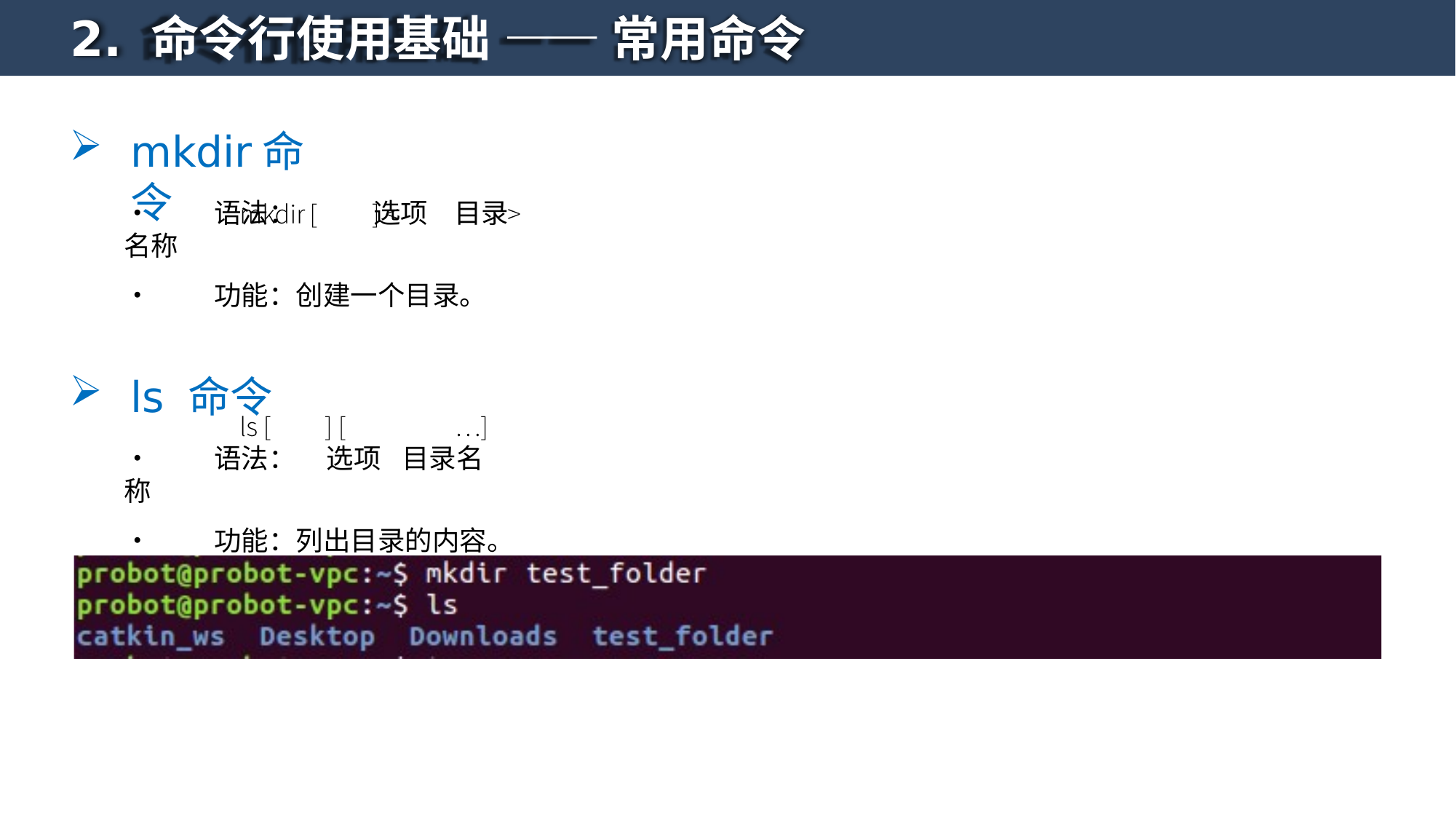

# 2. 命令行使用基础 —— 常用命令
mkdir命令
•	语法：	选项	目录名称
•	功能：创建一个目录。

ls 命令
•	语法：	选项	目录名称
•	功能：列出目录的内容。